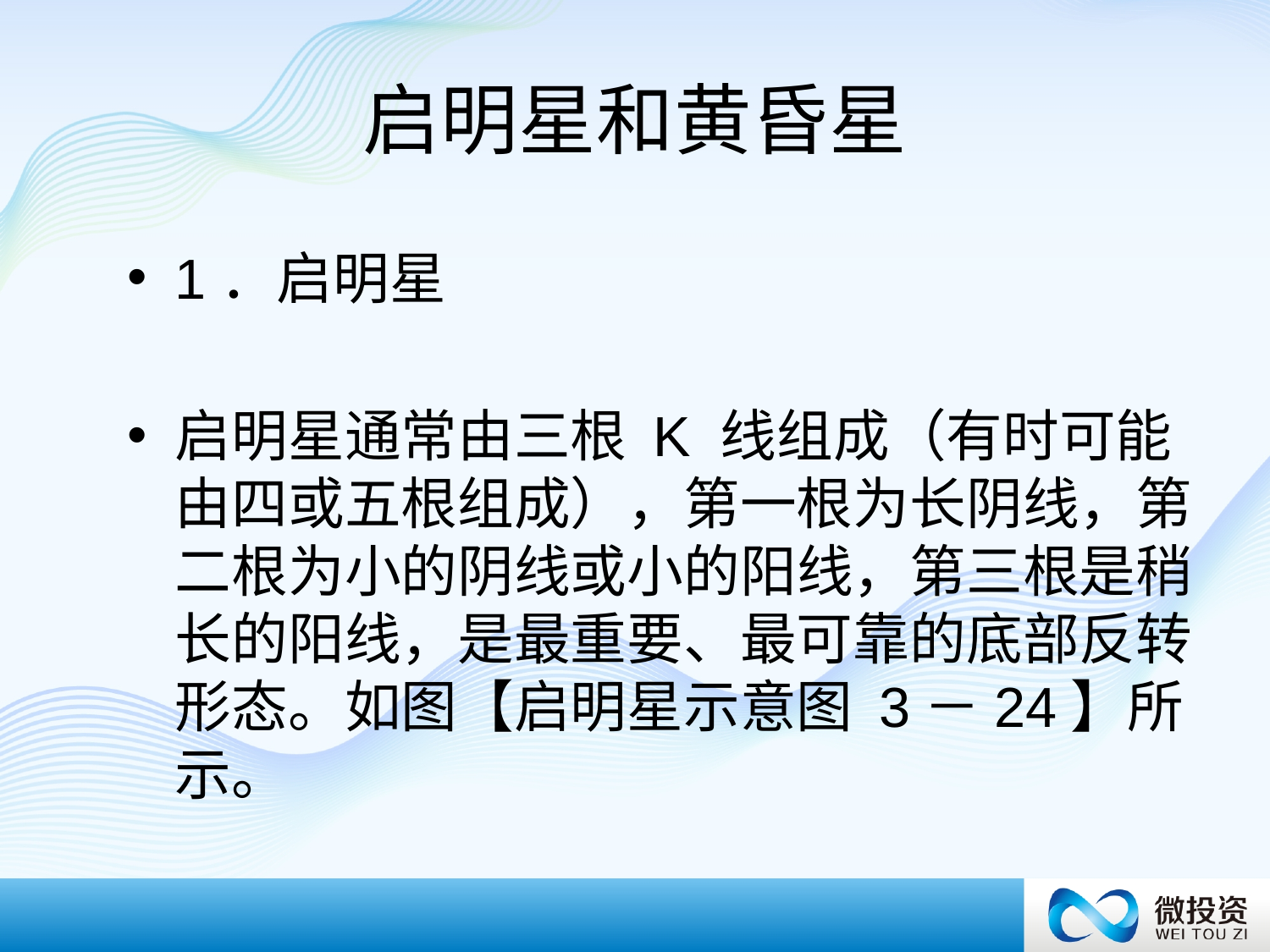

# 启明星和黄昏星
1．启明星

启明星通常由三根 K 线组成（有时可能由四或五根组成），第一根为长阴线，第二根为小的阴线或小的阳线，第三根是稍长的阳线，是最重要、最可靠的底部反转形态。如图【启明星示意图 3－24】所示。